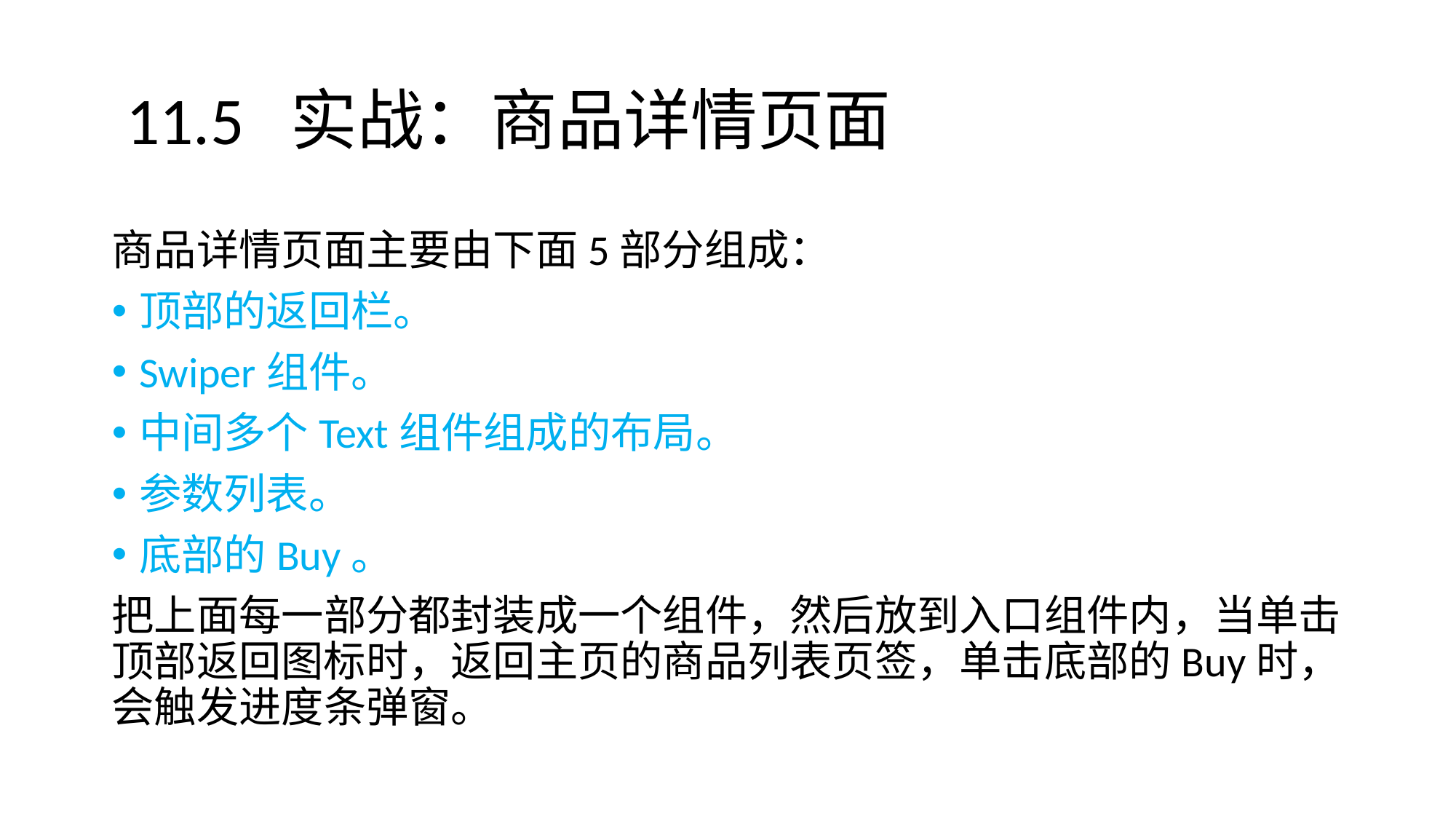

# 11.5  实战：商品详情页面
商品详情页面主要由下面5部分组成：
顶部的返回栏。
Swiper组件。
中间多个Text组件组成的布局。
参数列表。
底部的Buy。
把上面每一部分都封装成一个组件，然后放到入口组件内，当单击顶部返回图标时，返回主页的商品列表页签，单击底部的Buy时，会触发进度条弹窗。